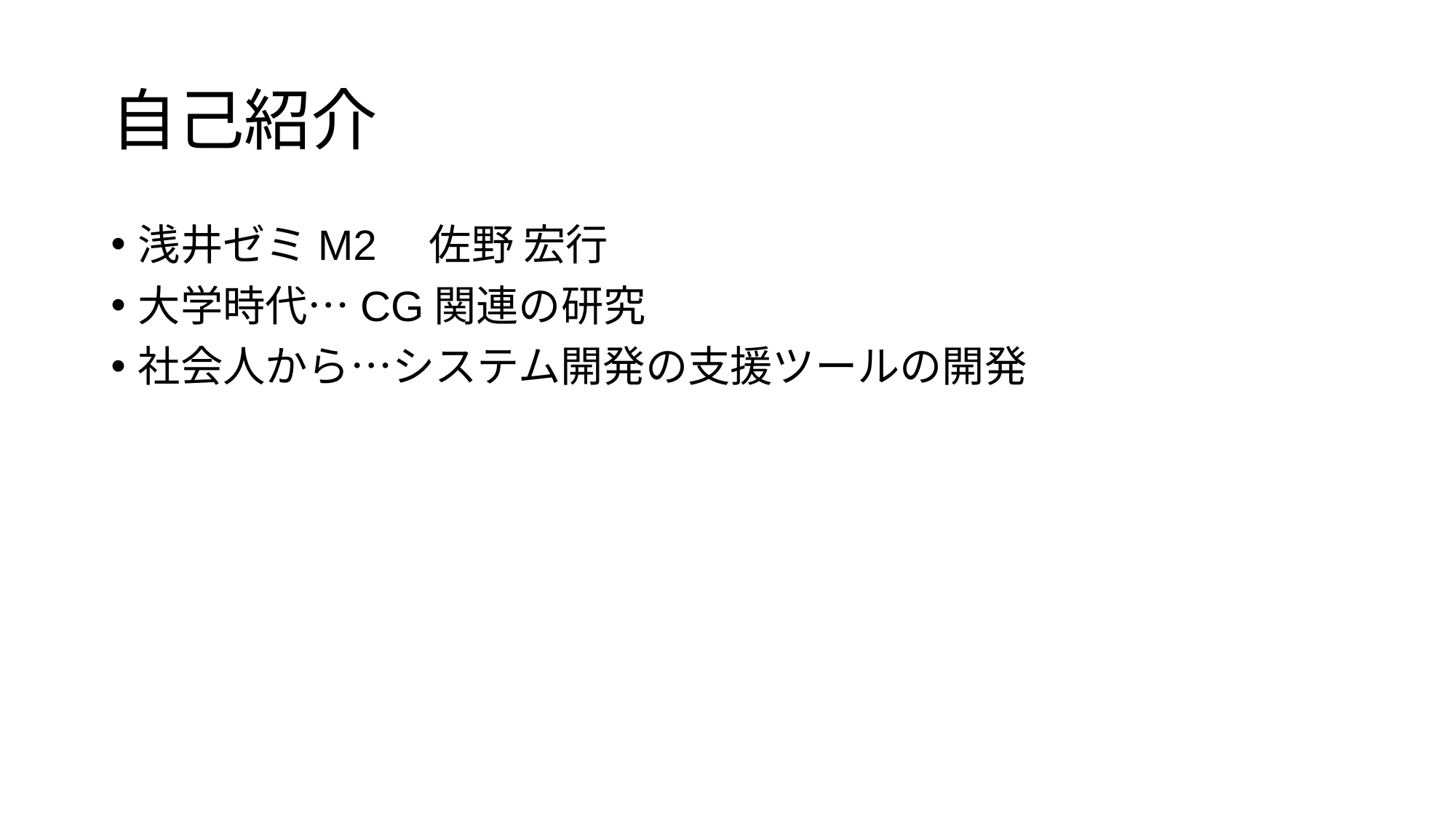

# 自己紹介
浅井ゼミM2　佐野 宏行
大学時代…CG関連の研究
社会人から…システム開発の支援ツールの開発